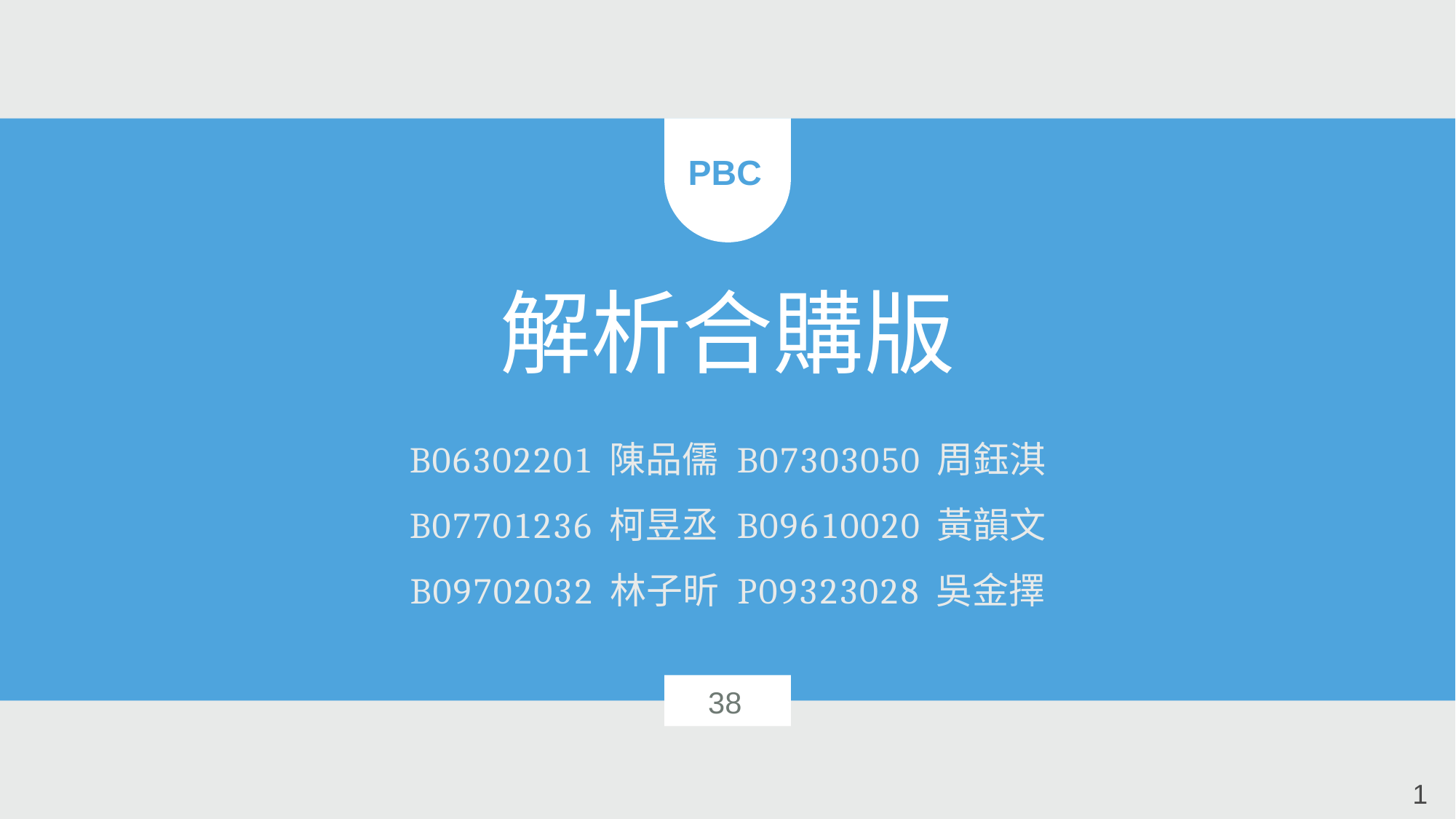

PBC
解析合購版
B06302201 陳品儒	B07303050 周鈺淇
B07701236 柯昱丞	B09610020 黃韻文
B09702032 林子昕	P09323028 吳金擇
38